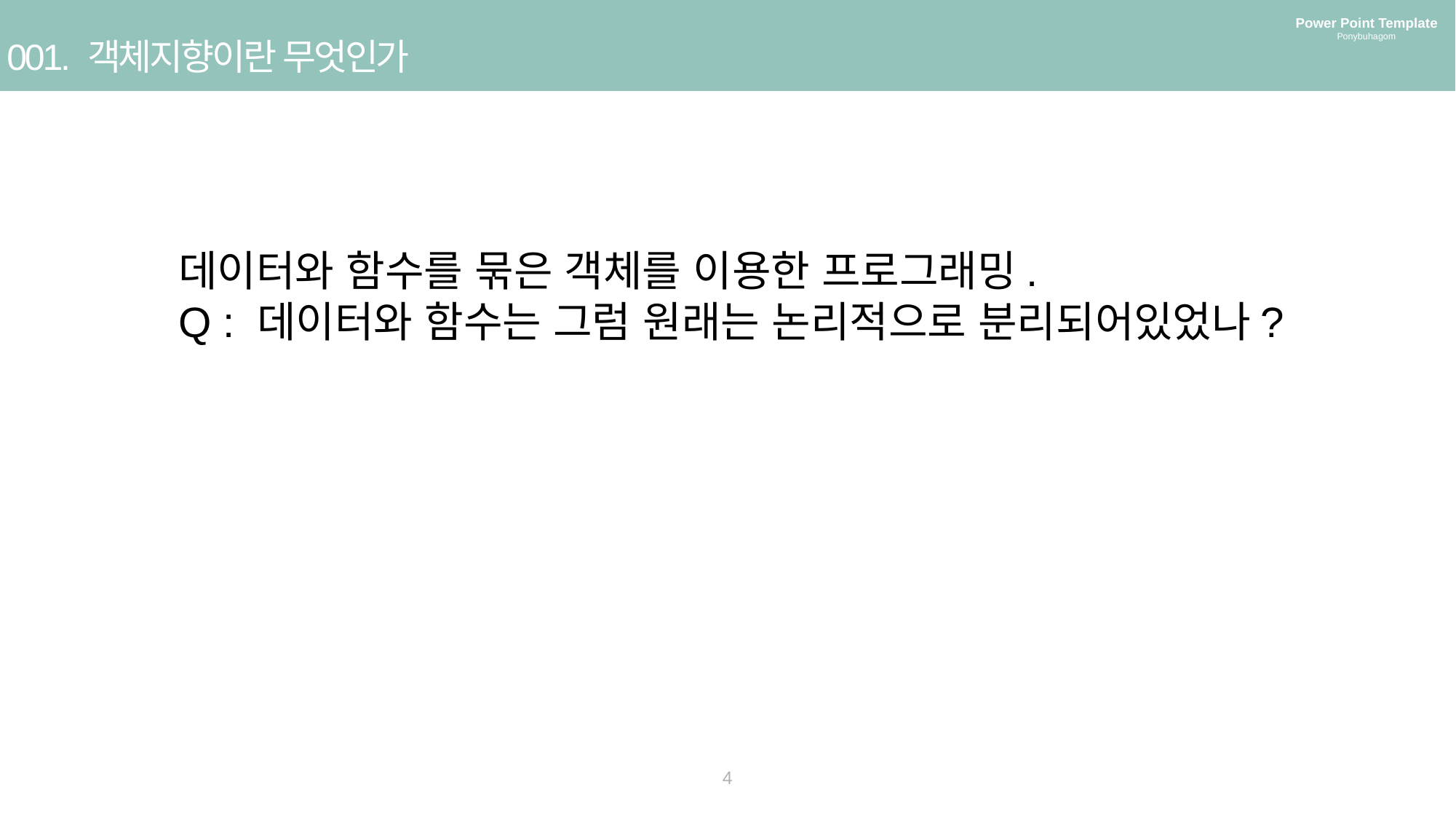

Power Point Template
Ponybuhagom
001. 객체지향이란 무엇인가
데이터와 함수를 묶은 객체를 이용한 프로그래밍.
Q : 데이터와 함수는 그럼 원래는 논리적으로 분리되어있었나?
4